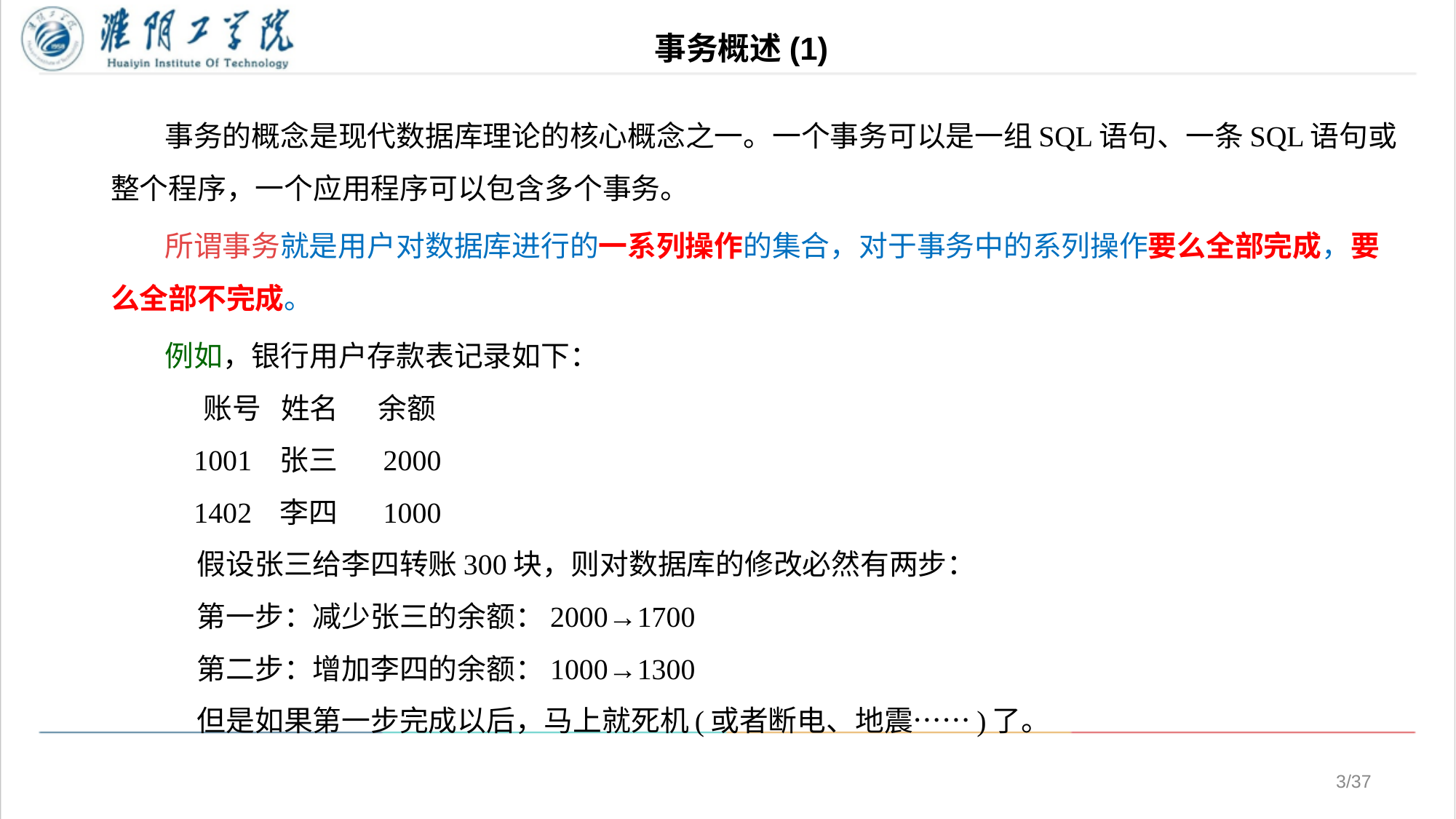

# 事务概述(1)
事务的概念是现代数据库理论的核心概念之一。一个事务可以是一组SQL语句、一条SQL语句或整个程序，一个应用程序可以包含多个事务。
所谓事务就是用户对数据库进行的一系列操作的集合，对于事务中的系列操作要么全部完成，要么全部不完成。
例如，银行用户存款表记录如下：
     账号   姓名      余额
    1001   张三      2000
    1402   李四      1000
    假设张三给李四转账300块，则对数据库的修改必然有两步：
    第一步：减少张三的余额：2000→1700
    第二步：增加李四的余额：1000→1300
    但是如果第一步完成以后，马上就死机(或者断电、地震……)了。

3/37